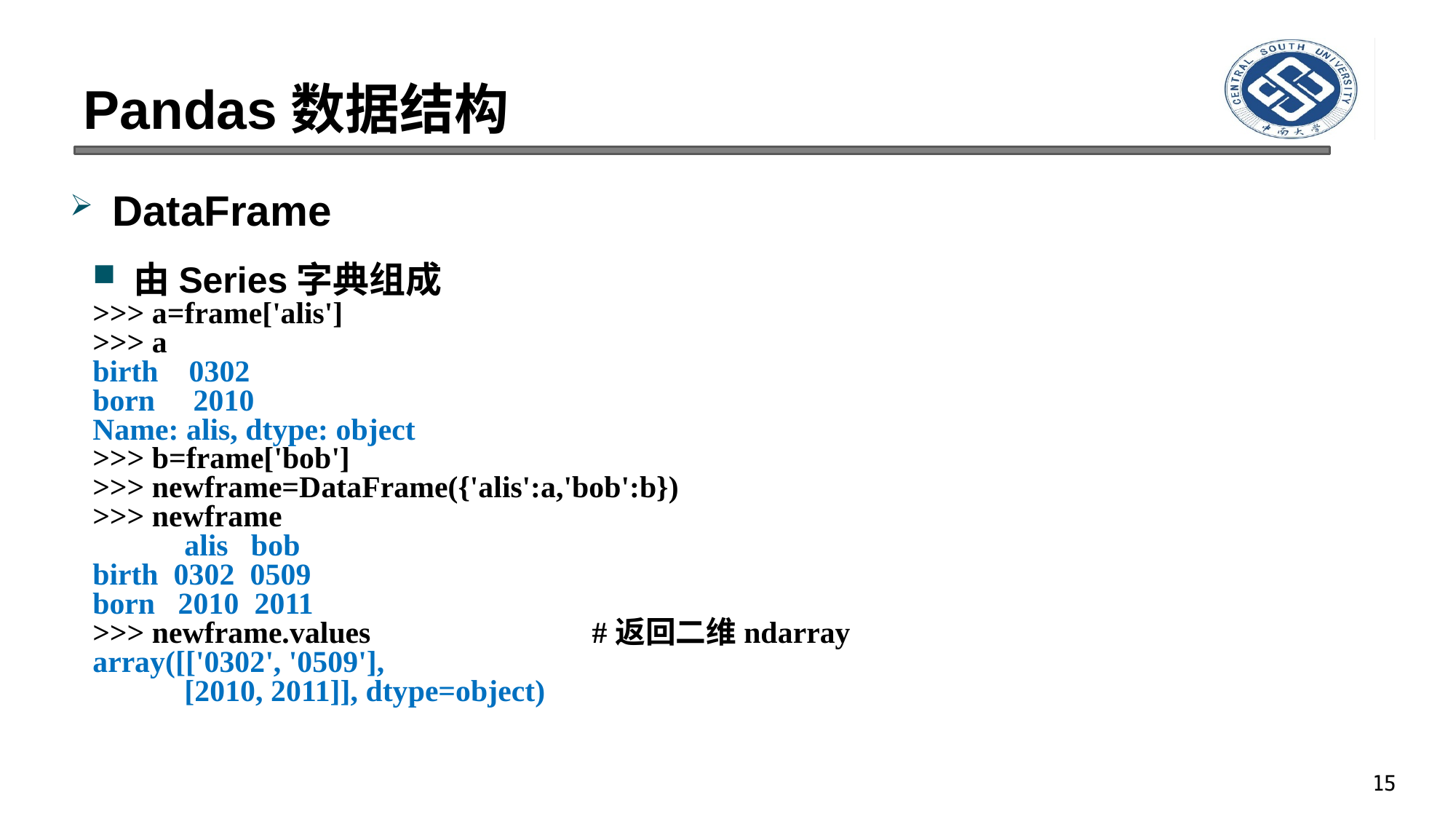

# Pandas数据结构
DataFrame
由Series字典组成
>>> a=frame['alis']
>>> a
birth    0302
born     2010
Name: alis, dtype: object
>>> b=frame['bob']
>>> newframe=DataFrame({'alis':a,'bob':b})
>>> newframe
            alis   bob
birth  0302  0509
born   2010  2011
>>> newframe.values                             #返回二维ndarray
array([['0302', '0509'],
            [2010, 2011]], dtype=object)
15